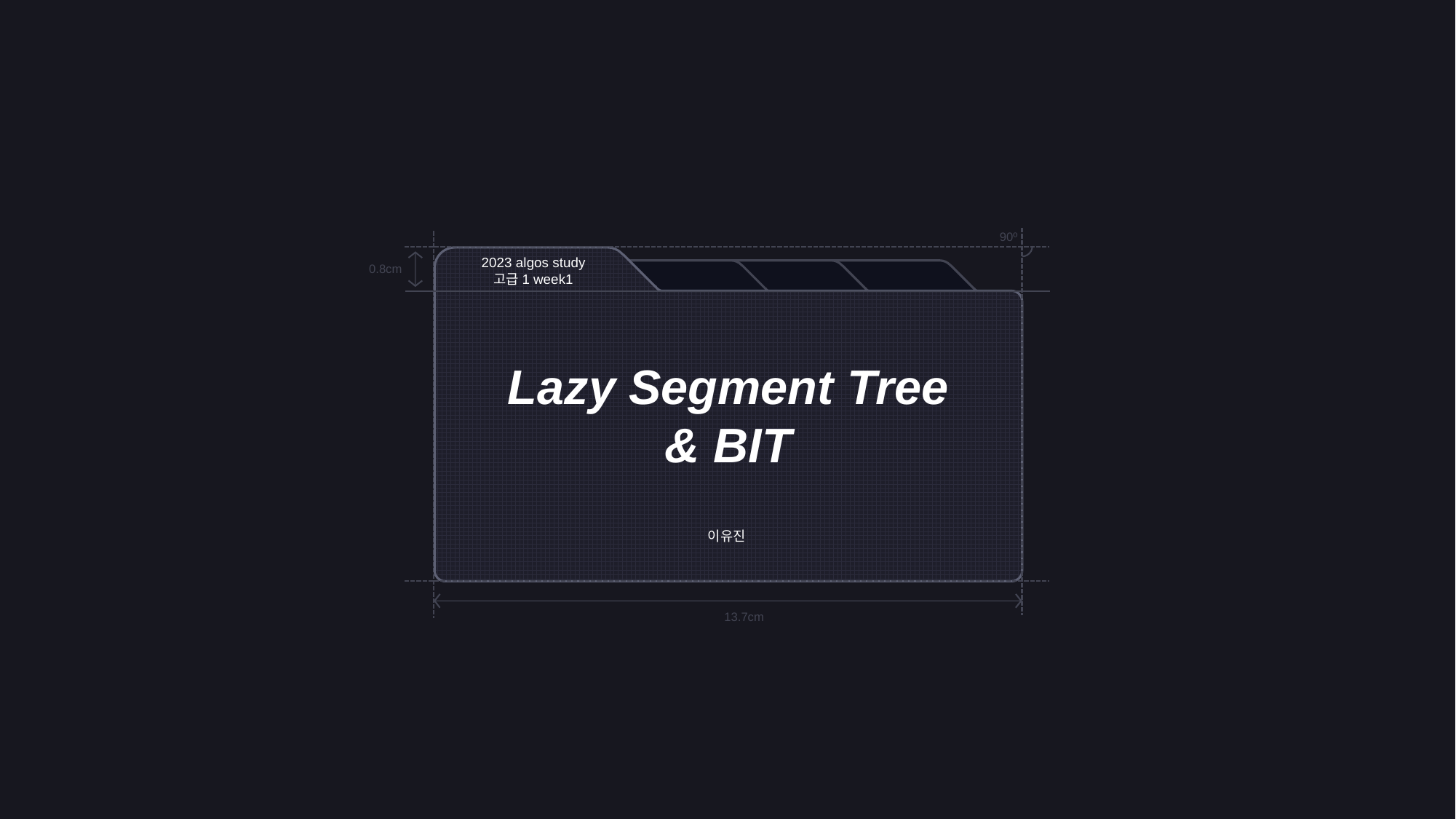

90º

Lazy Segment Tree
& BIT

0.8cm

13.7cm
2023 algos study
고급1 week1
이유진